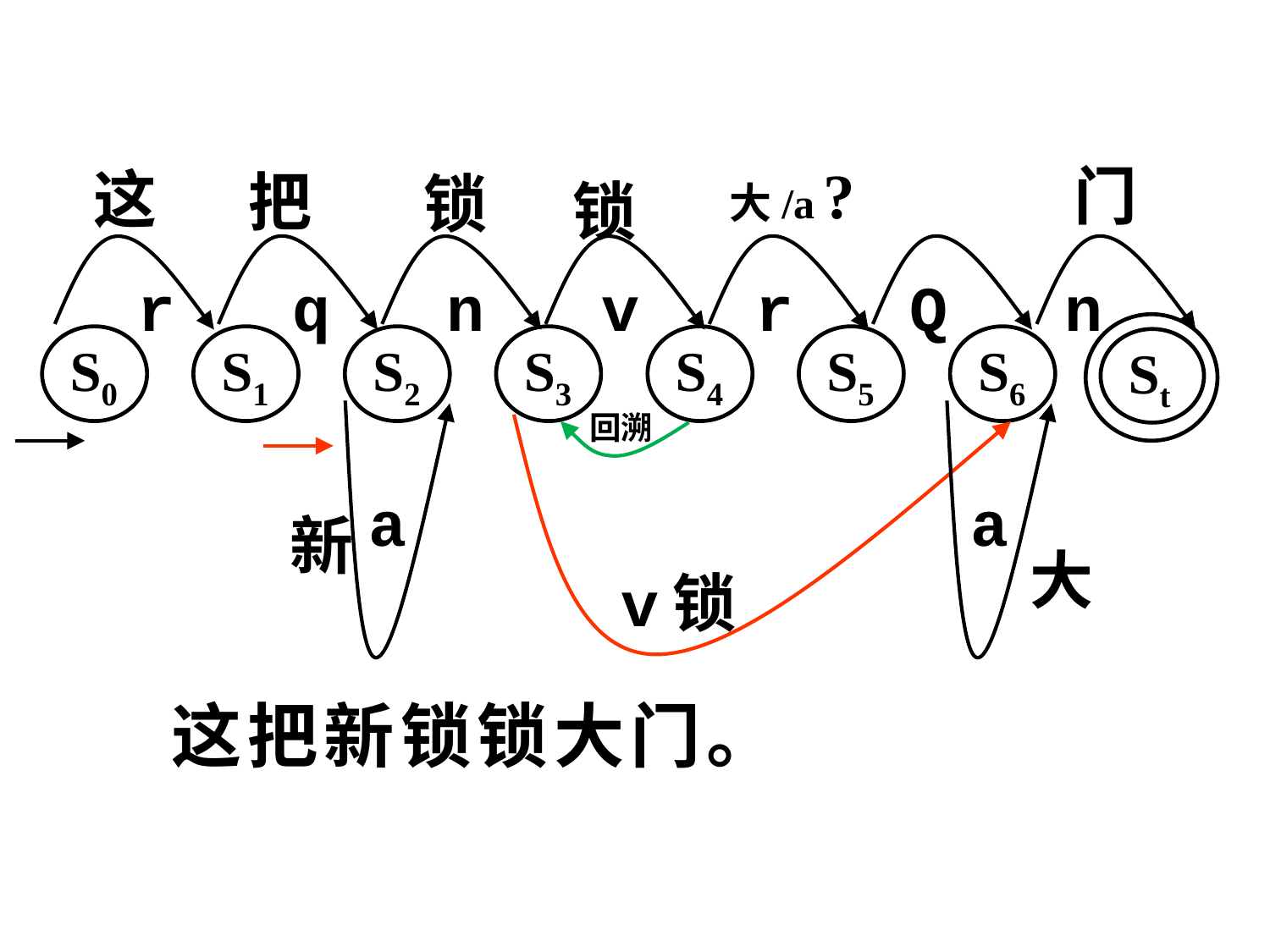

大/a ?
门

这

把

锁

锁

r
q
n
v
r
Q
n

S0
S1
S2
S3
S4
S5
S6
St

a
新

a
大
回溯

v
锁
这把新锁锁大门。